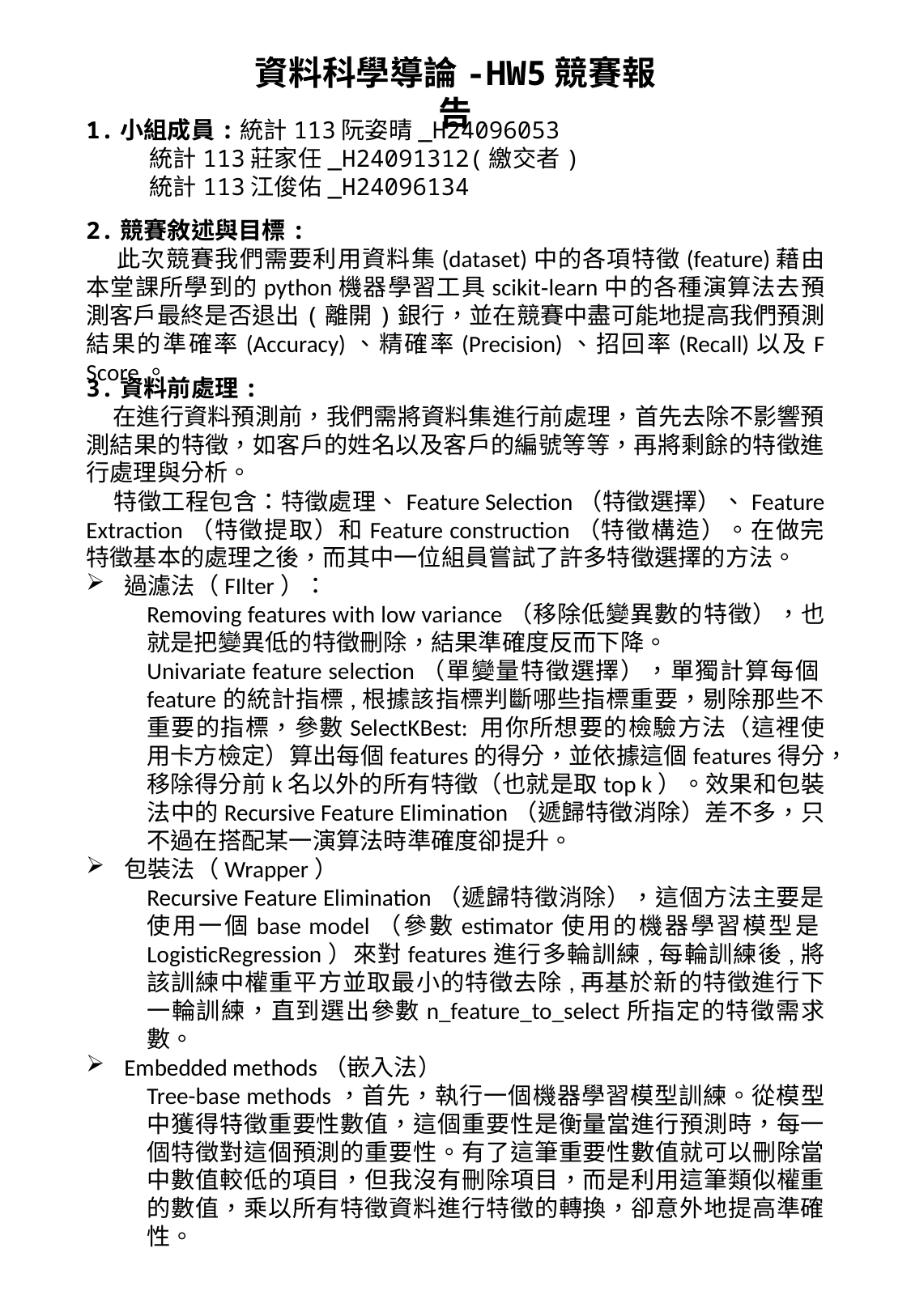

資料科學導論-HW5競賽報告
1.小組成員:統計113阮姿晴_H24096053
           統計113莊家任_H24091312(繳交者)
           統計113江俊佑_H24096134
2.競賽敘述與目標:
    此次競賽我們需要利用資料集(dataset)中的各項特徵(feature)藉由本堂課所學到的python機器學習工具scikit‐learn中的各種演算法去預測客戶最終是否退出(離開)銀行，並在競賽中盡可能地提高我們預測結果的準確率(Accuracy)、精確率(Precision)、招回率(Recall)以及F Score。
3.資料前處理:
    在進行資料預測前，我們需將資料集進行前處理，首先去除不影響預測結果的特徵，如客戶的姓名以及客戶的編號等等，再將剩餘的特徵進行處理與分析。
    特徵工程包含：特徵處理、Feature Selection（特徵選擇）、Feature Extraction（特徵提取）和Feature construction（特徵構造）。在做完特徵基本的處理之後，而其中一位組員嘗試了許多特徵選擇的方法。
過濾法（FIlter）：
Removing features with low variance（移除低變異數的特徵），也就是把變異低的特徵刪除，結果準確度反而下降。
Univariate feature selection（單變量特徵選擇），單獨計算每個feature的統計指標,根據該指標判斷哪些指標重要，剔除那些不重要的指標，參數SelectKBest: 用你所想要的檢驗方法（這裡使用卡方檢定）算出每個features的得分，並依據這個features得分，移除得分前k名以外的所有特徵（也就是取top k）。效果和包裝法中的Recursive Feature Elimination（遞歸特徵消除）差不多，只不過在搭配某一演算法時準確度卻提升。
包裝法（Wrapper）
Recursive Feature Elimination（遞歸特徵消除），這個方法主要是使用一個base model（參數estimator使用的機器學習模型是LogisticRegression）來對features進行多輪訓練,每輪訓練後,將該訓練中權重平方並取最小的特徵去除,再基於新的特徵進行下一輪訓練，直到選出參數n_feature_to_select所指定的特徵需求數。
Embedded methods（嵌入法）
Tree-base methods，首先，執行一個機器學習模型訓練。從模型中獲得特徵重要性數值，這個重要性是衡量當進行預測時，每一個特徵對這個預測的重要性。有了這筆重要性數值就可以刪除當中數值較低的項目，但我沒有刪除項目，而是利用這筆類似權重的數值，乘以所有特徵資料進行特徵的轉換，卻意外地提高準確性。